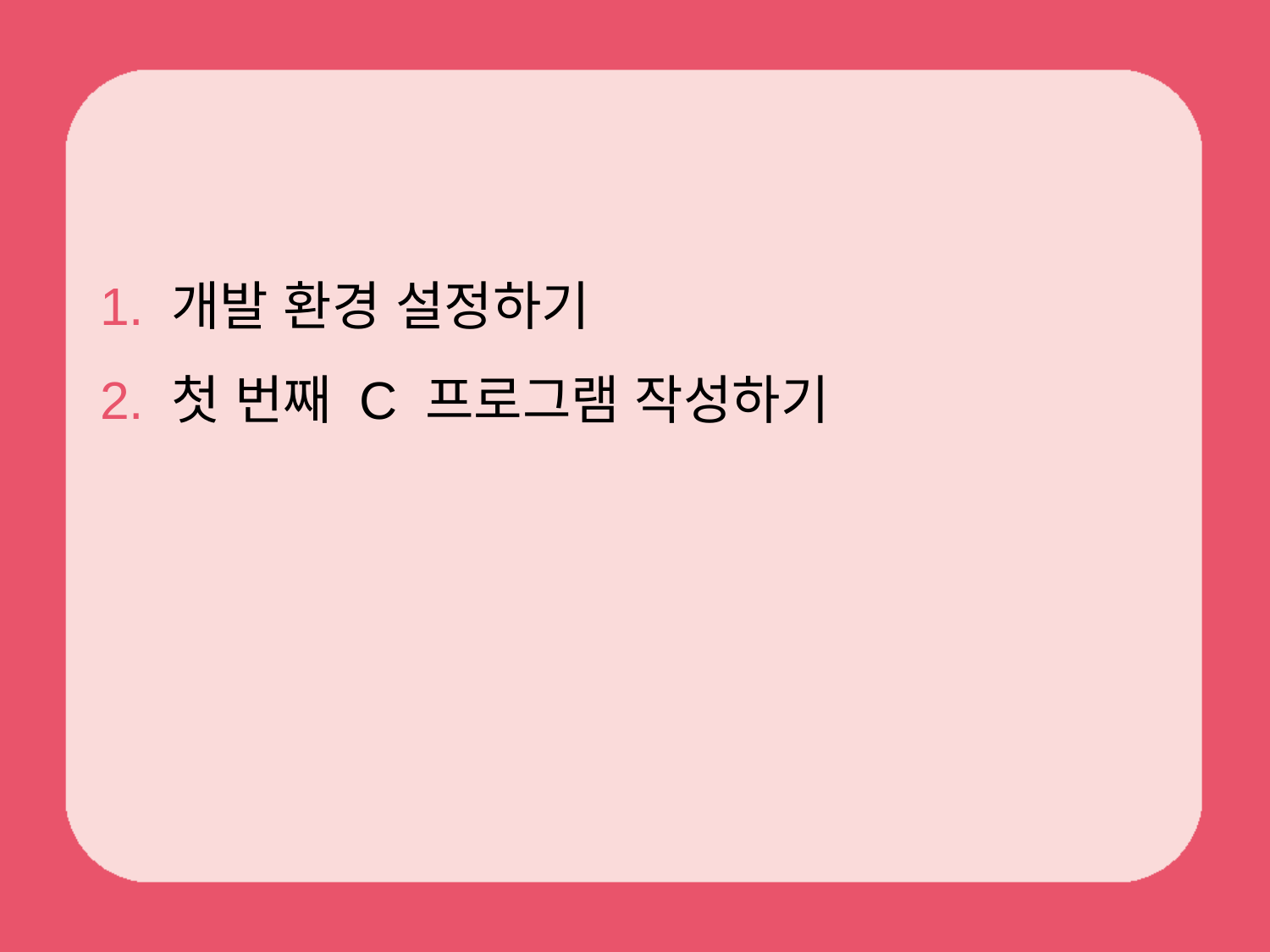

1. 개발 환경 설정하기
2. 첫 번째 C 프로그램 작성하기